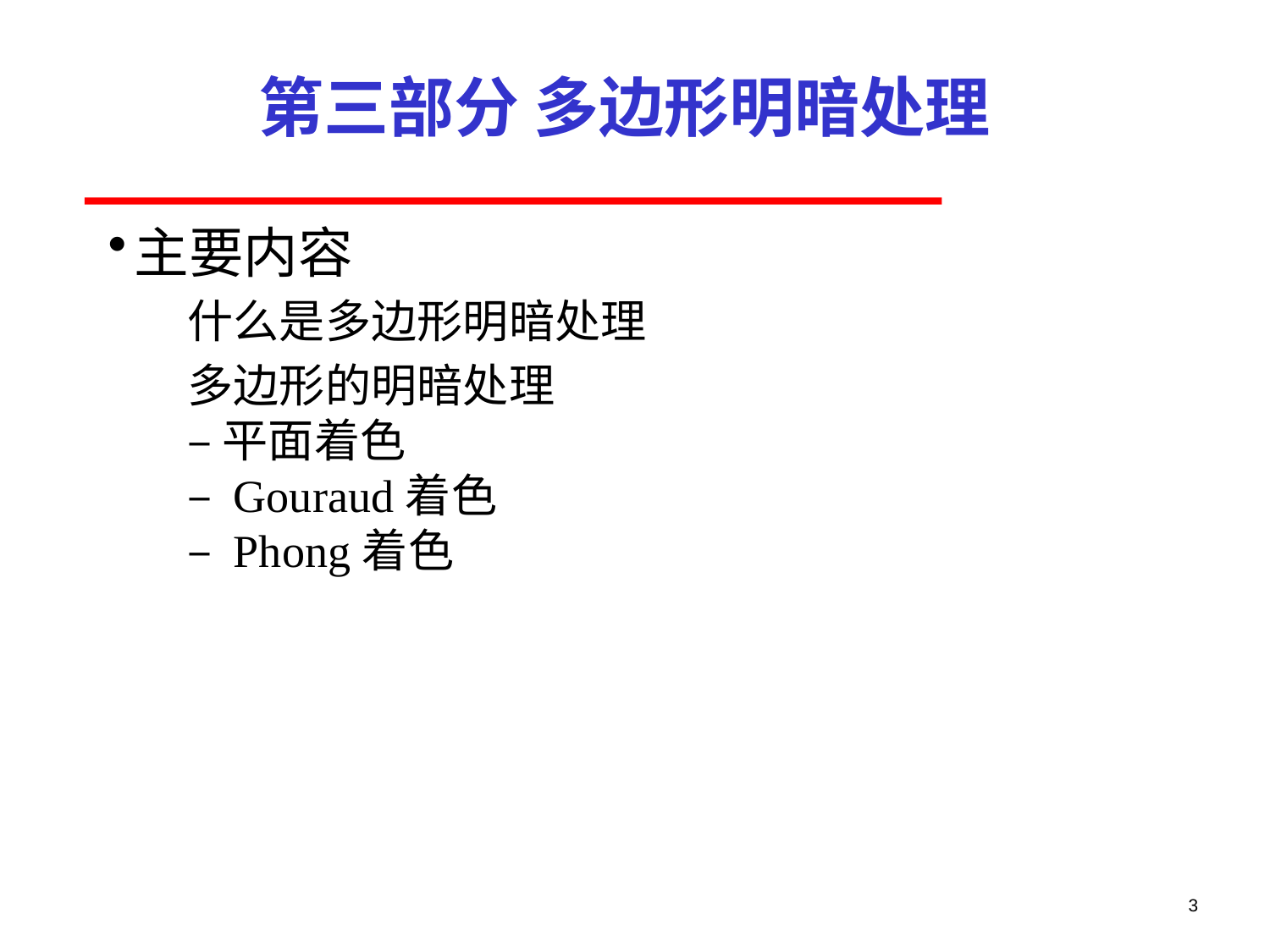

# 第三部分 多边形明暗处理
主要内容
什么是多边形明暗处理
多边形的明暗处理
– 平面着色
– Gouraud着色
– Phong着色
3